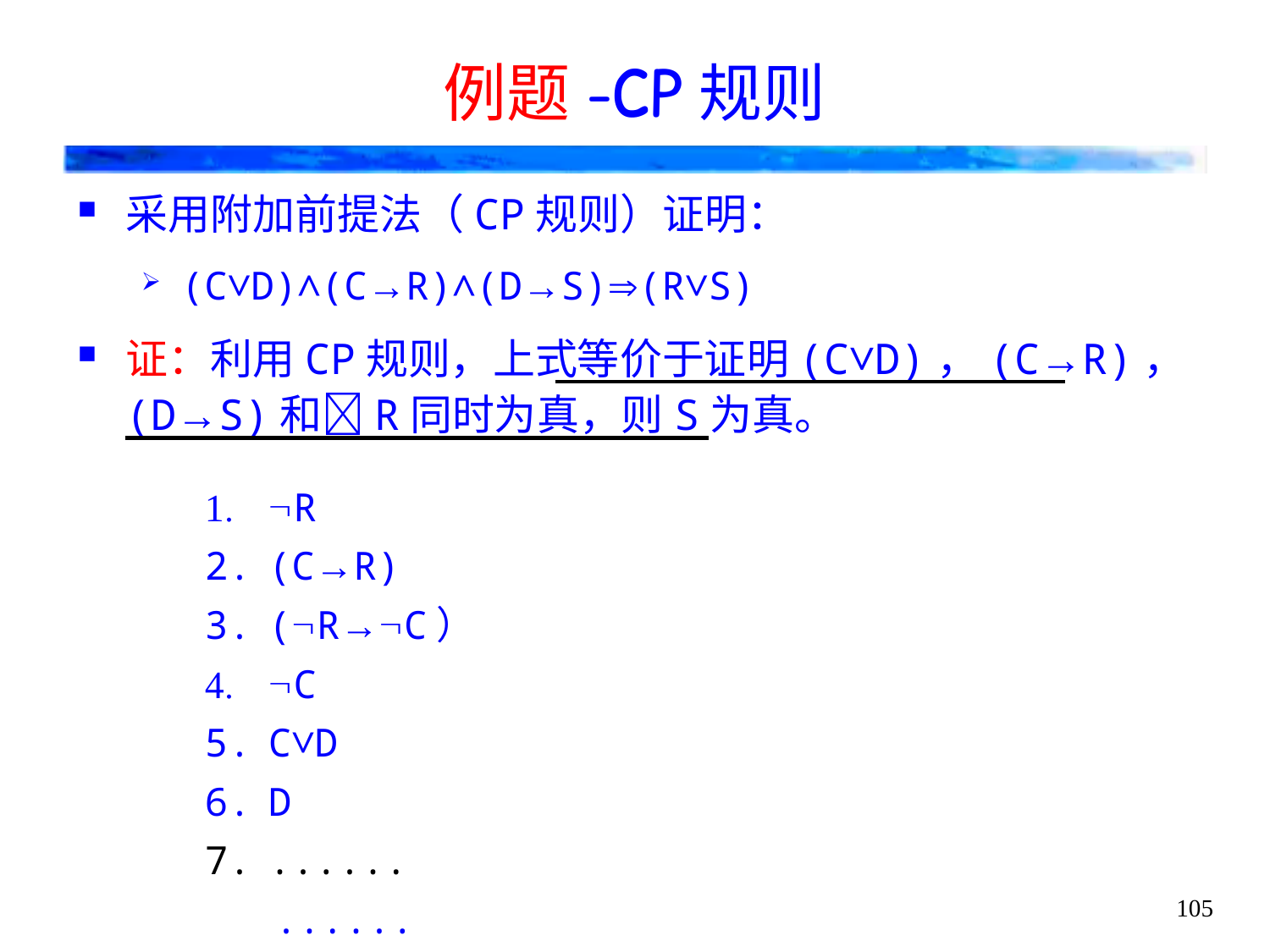

# 例题-CP规则
采用附加前提法（CP规则）证明：
(C∨D)∧(C→R)∧(D→S)⇒(R∨S)
证：利用CP规则，上式等价于证明(C∨D)，(C→R)，(D→S)和¬R同时为真，则S为真。
¬R
(C→R)
(¬R→¬C）
¬C
C∨D
D
......
   ......
105